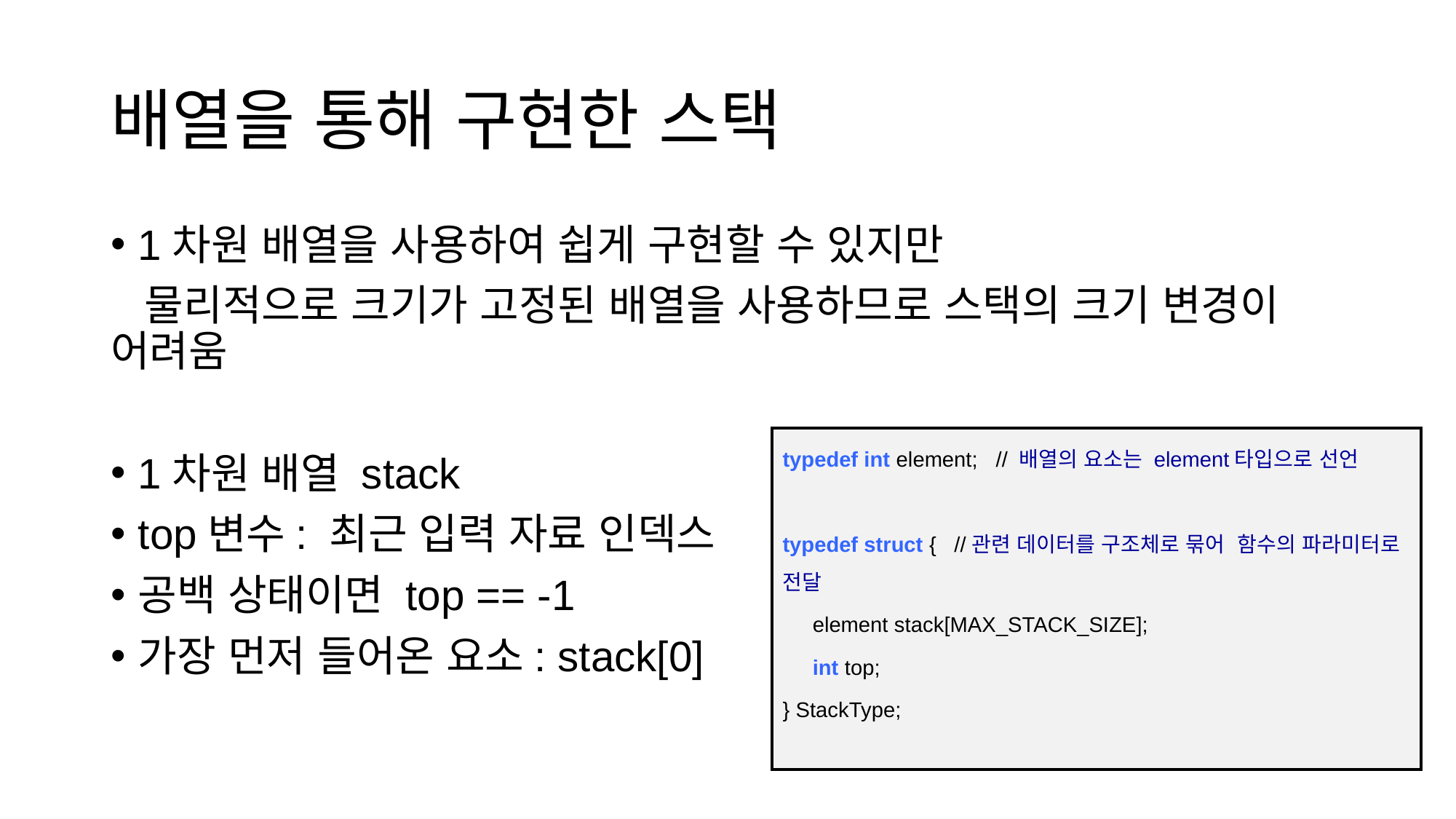

# 배열을 통해 구현한 스택
1차원 배열을 사용하여 쉽게 구현할 수 있지만
  물리적으로 크기가 고정된 배열을 사용하므로 스택의 크기 변경이 어려움

1차원 배열 stack
top변수: 최근 입력 자료 인덱스
공백 상태이면 top == -1
가장 먼저 들어온 요소: stack[0]
typedef int element;   // 배열의 요소는 element타입으로 선언

typedef struct {   //관련 데이터를 구조체로 묶어  함수의 파라미터로 전달
     element stack[MAX_STACK_SIZE];
     int top;
} StackType;